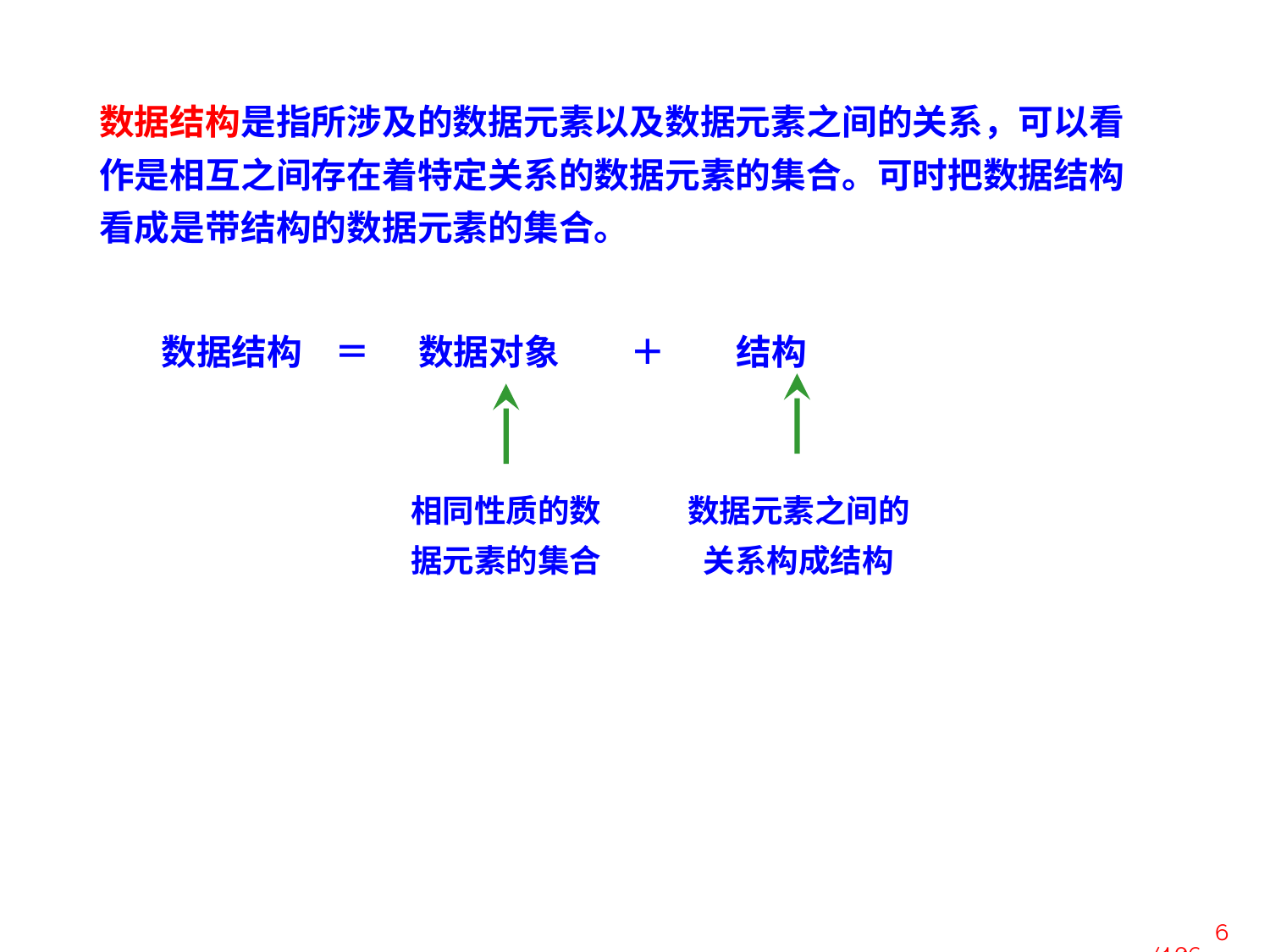

数据结构是指所涉及的数据元素以及数据元素之间的关系，可以看作是相互之间存在着特定关系的数据元素的集合。可时把数据结构看成是带结构的数据元素的集合。
数据结构    ＝      数据对象　　＋　　结构

相同性质的数据元素的集合
数据元素之间的关系构成结构
                 6/106